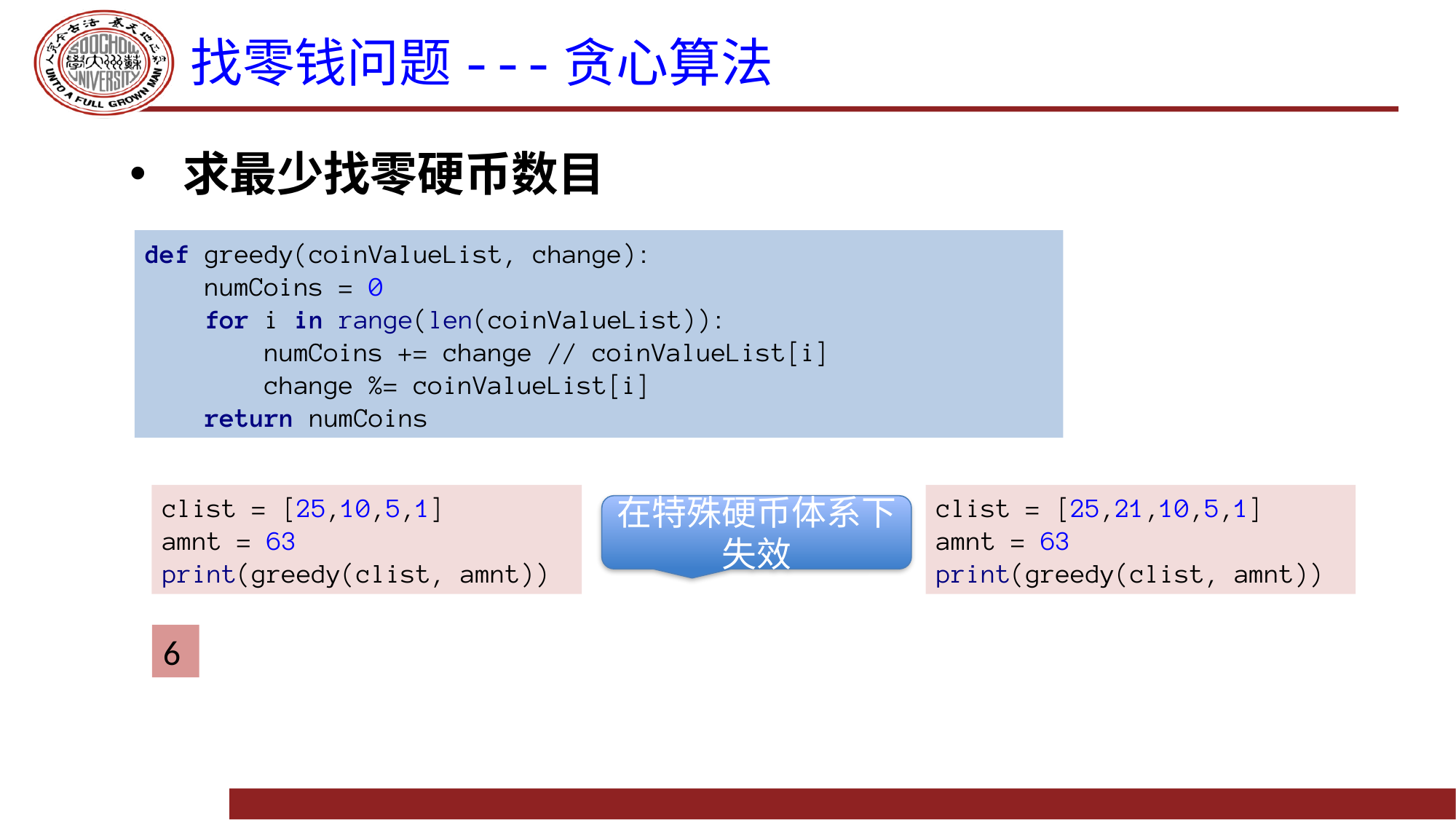

# 找零钱问题---贪心算法
求最少找零硬币数目
def greedy(coinValueList, change):
    numCoins = 0
    for i in range(len(coinValueList)):
        numCoins += change // coinValueList[i]
        change %= coinValueList[i]
    return numCoins
clist = [25,10,5,1]
amnt = 63
print(greedy(clist, amnt))
clist = [25,21,10,5,1]
amnt = 63
print(greedy(clist, amnt))
在特殊硬币体系下失效
6